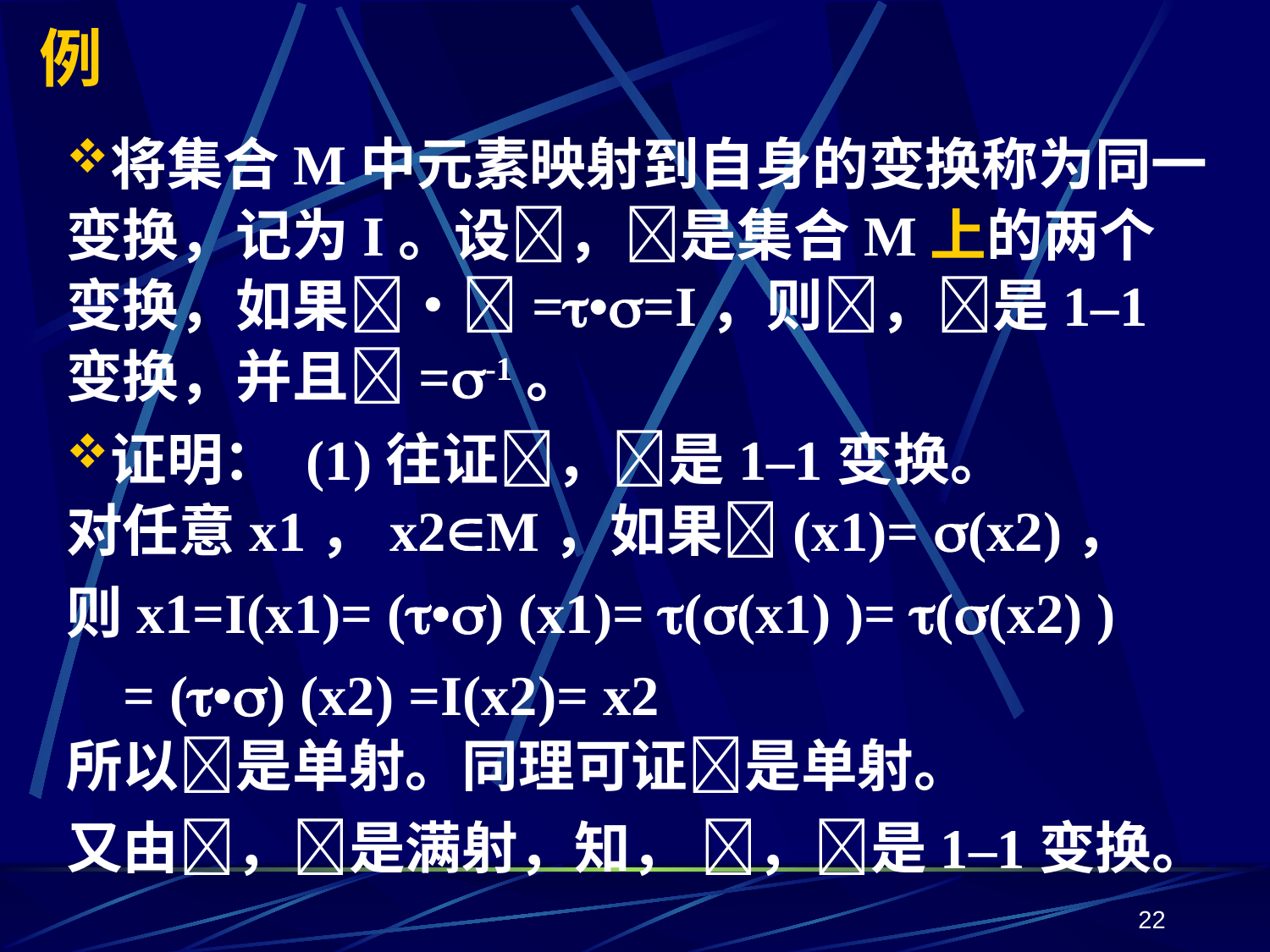

# 例
将集合M中元素映射到自身的变换称为同一变换，记为I。设σ，τ是集合M上的两个变换，如果σ•τ=τ•σ=I，则σ，τ是1–1变换，并且τ=σ-1。
证明： (1)往证σ，τ是1–1变换。
对任意x1，x2∈M，如果σ(x1)= σ(x2)，
则x1=I(x1)= (τ•σ) (x1)= τ(σ(x1) )= τ(σ(x2) )
    = (τ•σ) (x2) =I(x2)= x2
所以σ是单射。同理可证τ是单射。
又由σ，τ是满射，知， σ，τ是1–1变换。

22